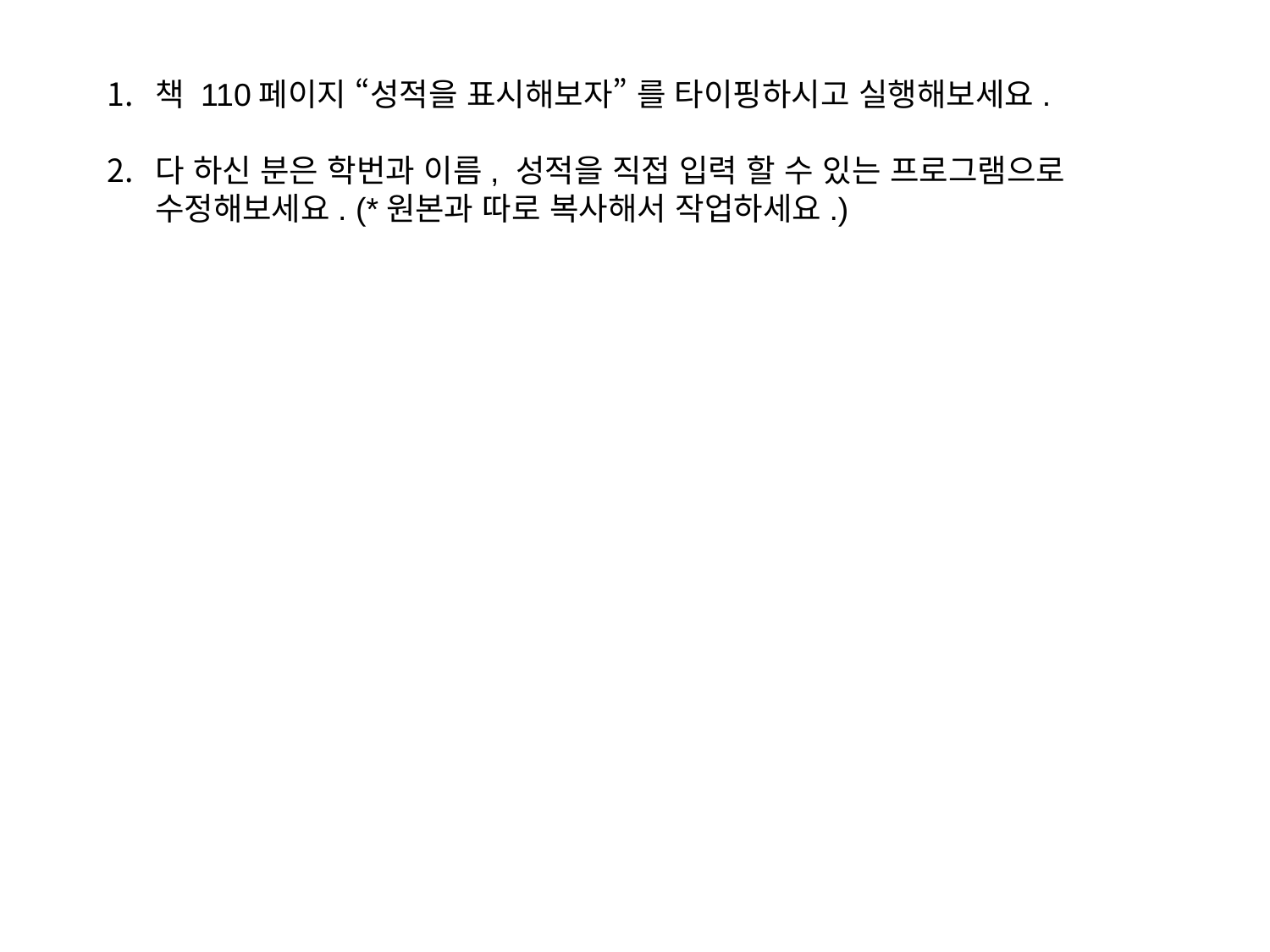

책 110페이지 “성적을 표시해보자” 를 타이핑하시고 실행해보세요.

다 하신 분은 학번과 이름, 성적을 직접 입력 할 수 있는 프로그램으로 수정해보세요. (*원본과 따로 복사해서 작업하세요.)